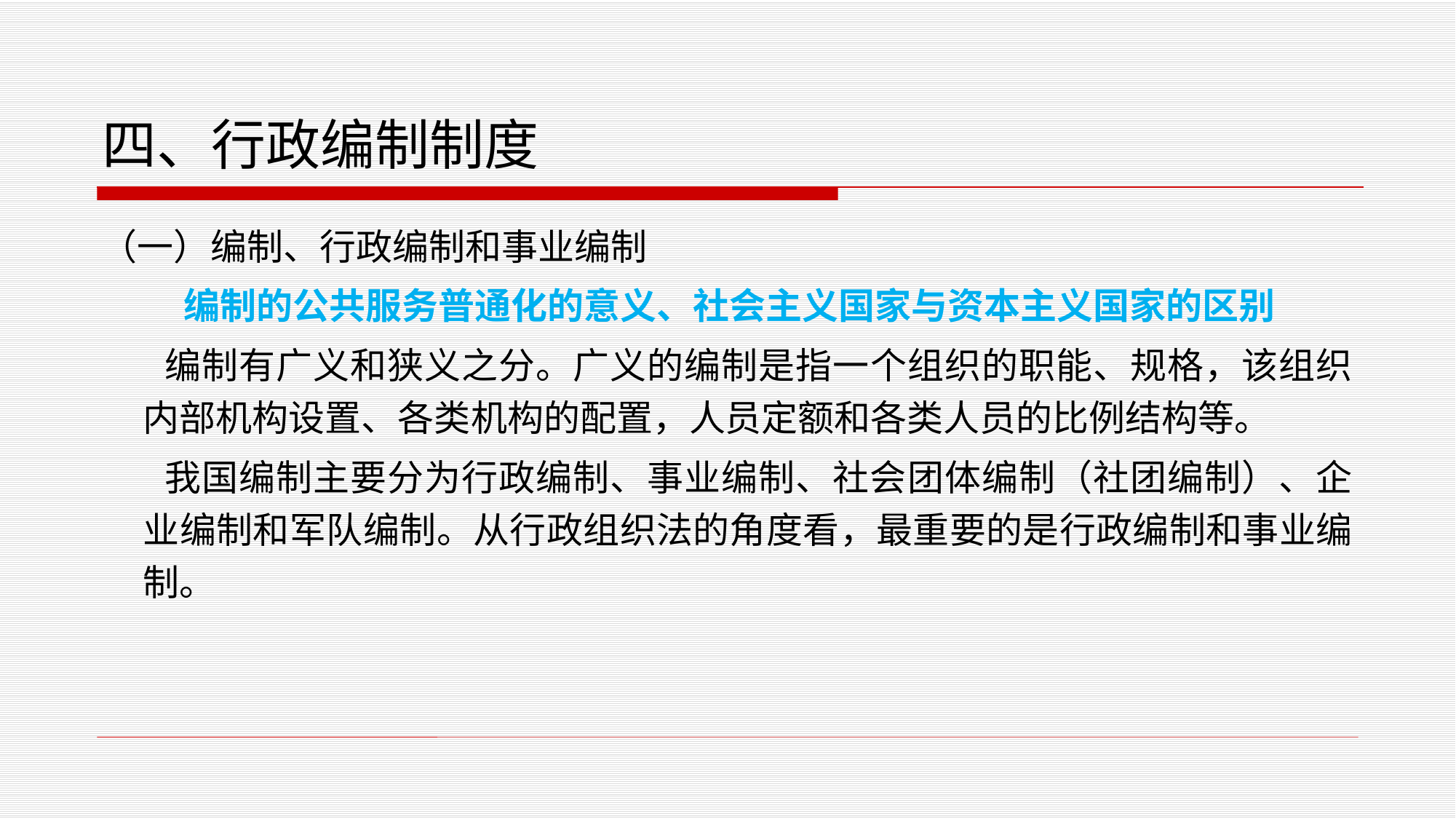

# 四、行政编制制度
（一）编制、行政编制和事业编制
         编制的公共服务普通化的意义、社会主义国家与资本主义国家的区别
      编制有广义和狭义之分。广义的编制是指一个组织的职能、规格，该组织内部机构设置、各类机构的配置，人员定额和各类人员的比例结构等。
      我国编制主要分为行政编制、事业编制、社会团体编制（社团编制）、企业编制和军队编制。从行政组织法的角度看，最重要的是行政编制和事业编制。